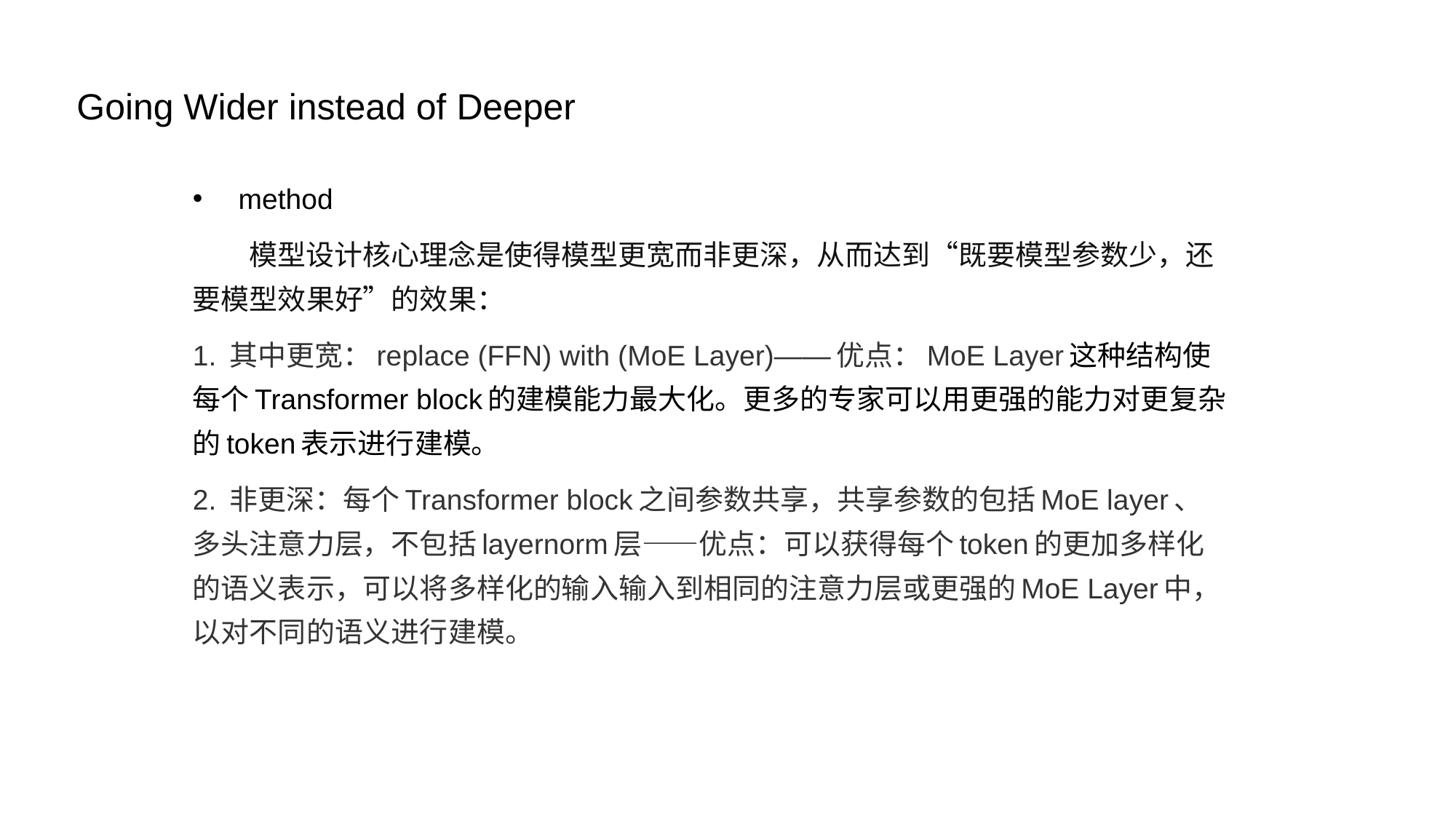

Going Wider instead of Deeper
method
        模型设计核心理念是使得模型更宽而非更深，从而达到“既要模型参数少，还要模型效果好”的效果：
1. 其中更宽：replace (FFN) with (MoE Layer)——优点：MoE Layer这种结构使每个Transformer block的建模能力最大化。更多的专家可以用更强的能力对更复杂的token表示进行建模。
2. 非更深：每个Transformer block之间参数共享，共享参数的包括MoE layer、多头注意力层，不包括layernorm层——优点：可以获得每个token的更加多样化的语义表示，可以将多样化的输入输入到相同的注意力层或更强的MoE Layer中，以对不同的语义进行建模。